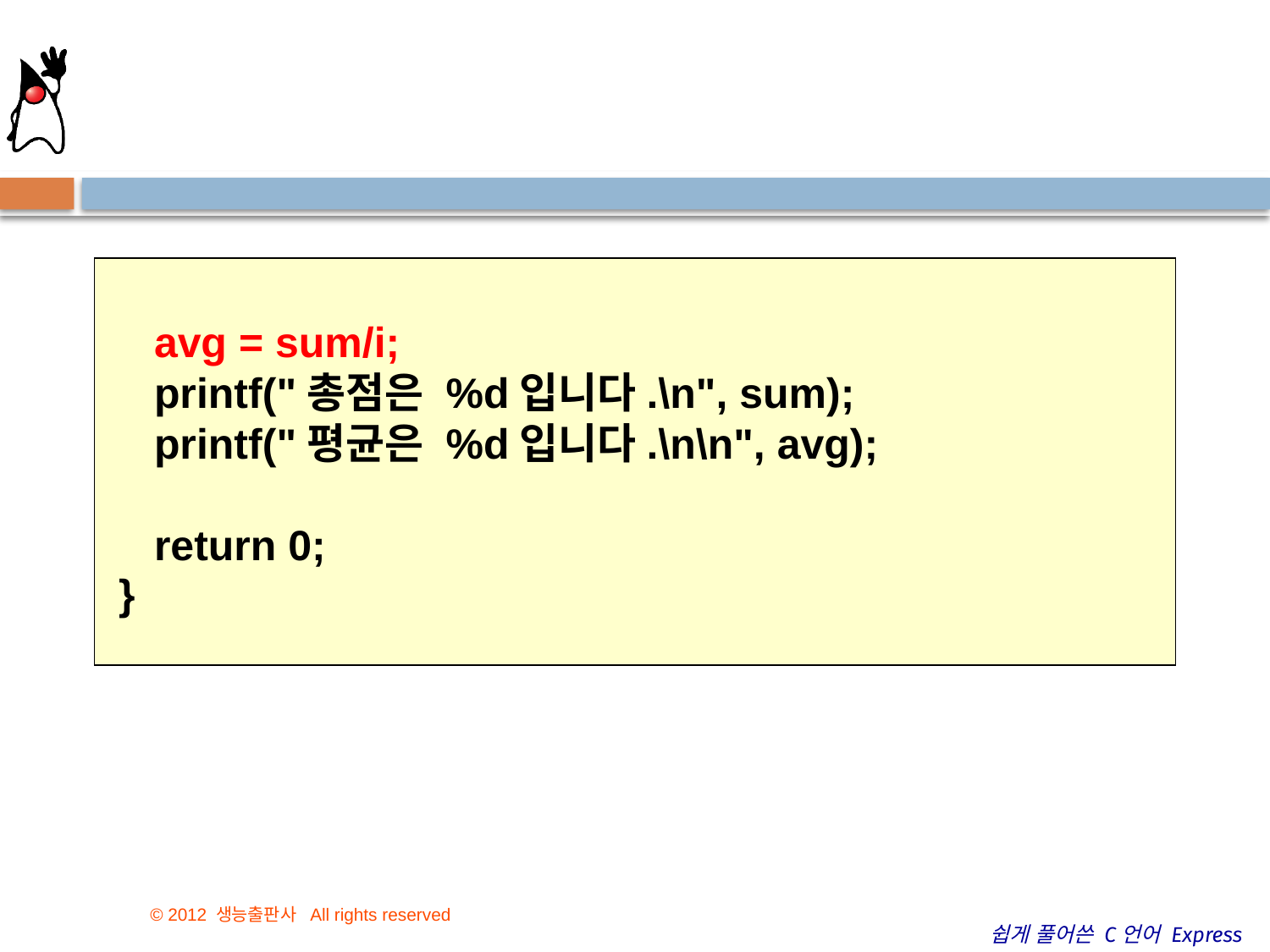

avg = sum/i;
    printf("총점은 %d입니다.\n", sum);
    printf("평균은 %d입니다.\n\n", avg);

    return 0;
 }